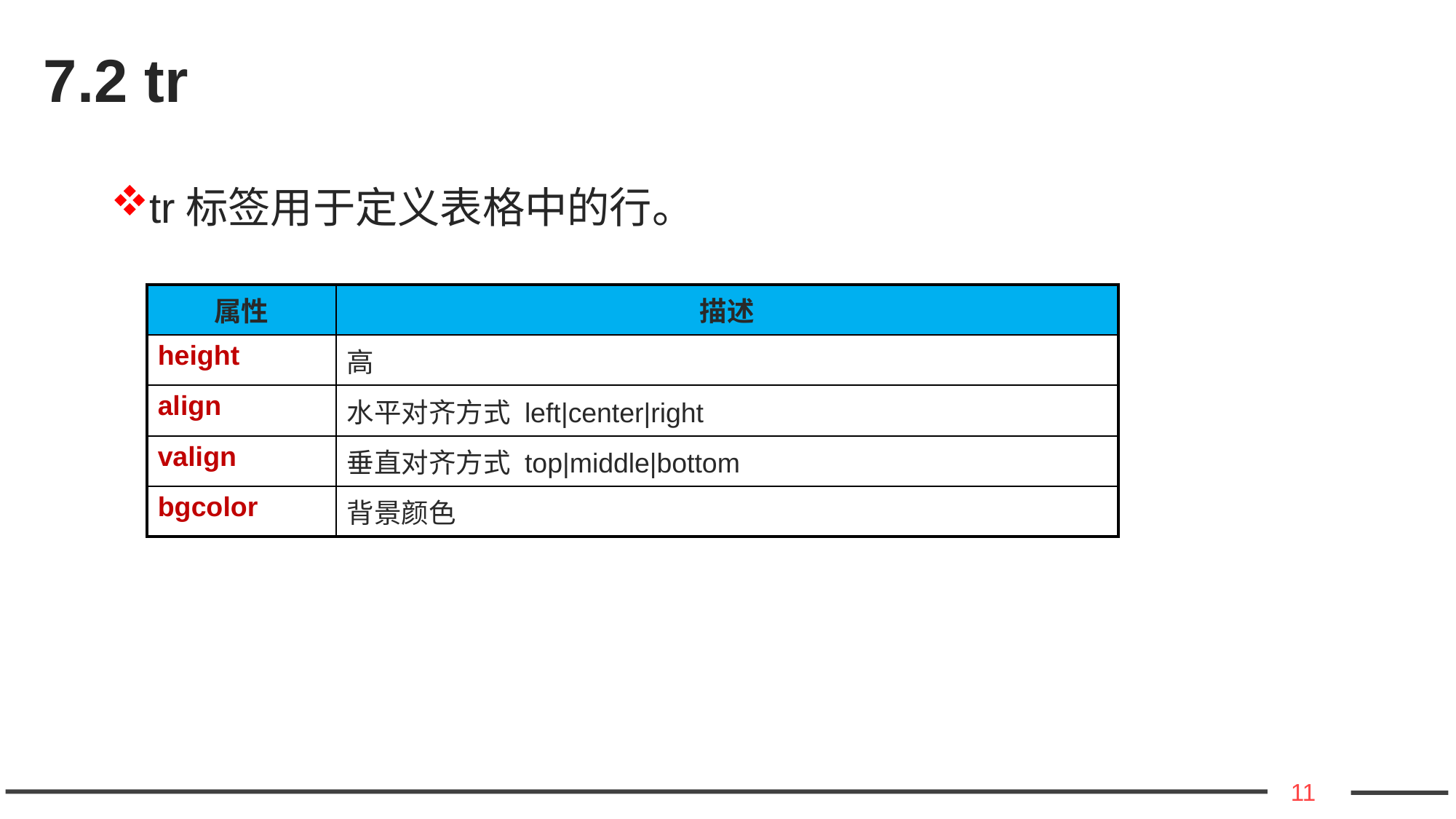

# 7.2 tr
tr标签用于定义表格中的行。
| 属性 | 描述 |
| --- | --- |
| height | 高 |
| align | 水平对齐方式 left|center|right |
| valign | 垂直对齐方式 top|middle|bottom |
| bgcolor | 背景颜色 |